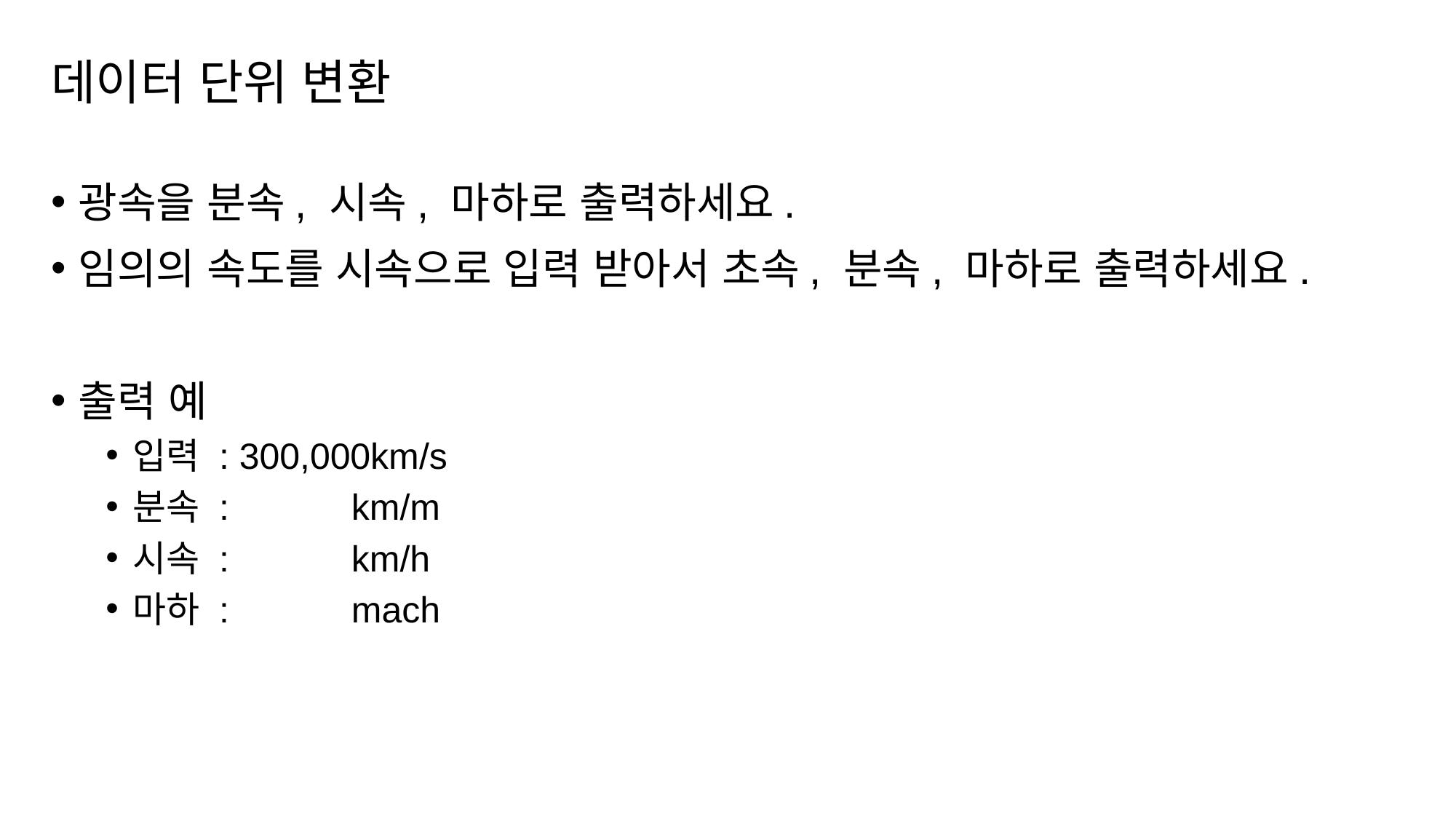

# 데이터 단위 변환
광속을 분속, 시속, 마하로 출력하세요.
임의의 속도를 시속으로 입력 받아서 초속, 분속, 마하로 출력하세요.

출력 예
입력 : 300,000km/s
분속 : 		km/m
시속 : 		km/h
마하 :		mach